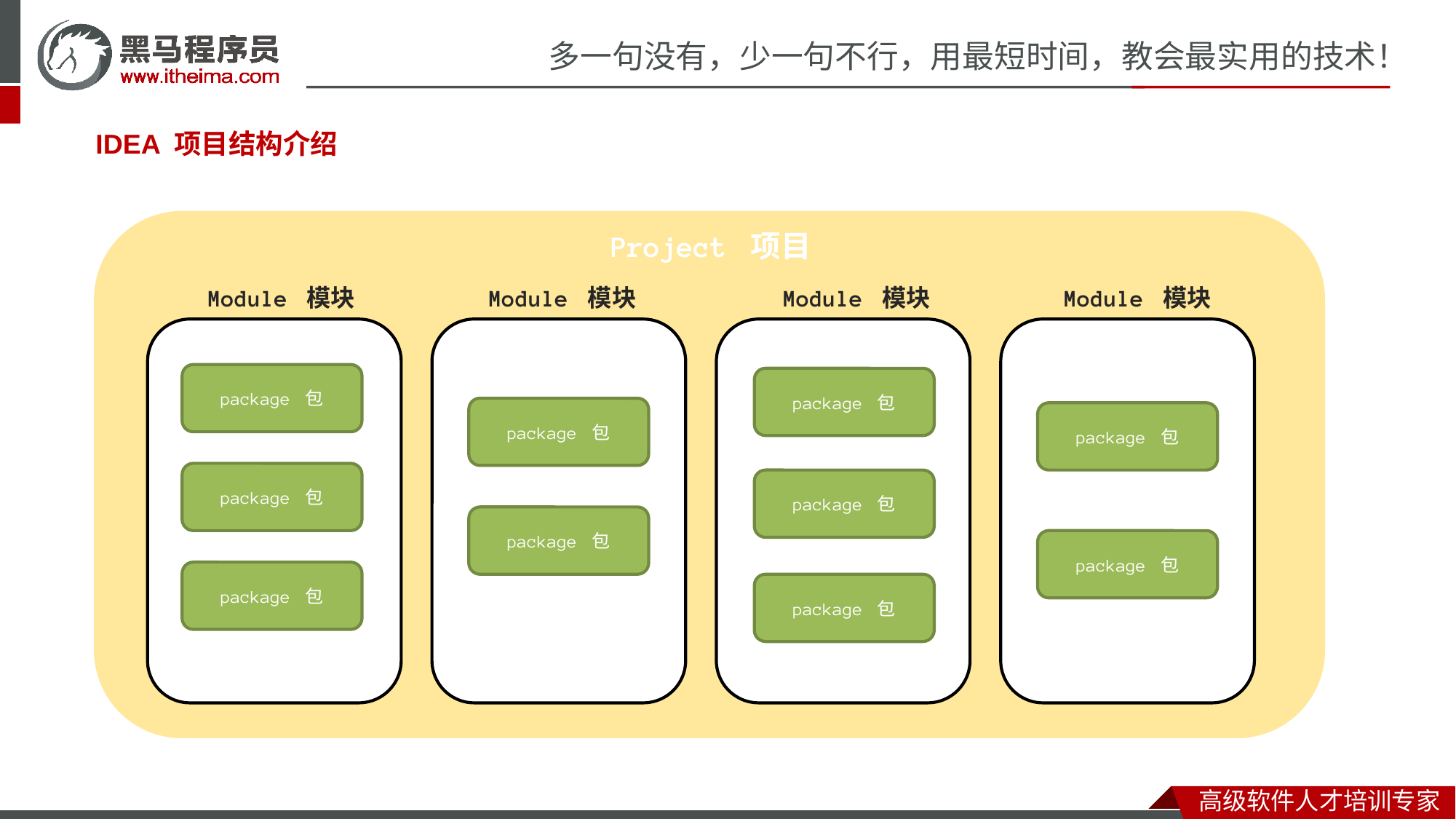

IDEA 项目结构介绍

Project 项目
Module 模块
Module 模块
Module 模块
Module 模块

package 包
package 包
package 包
package 包
package 包
package 包
package 包
package 包
package 包
package 包